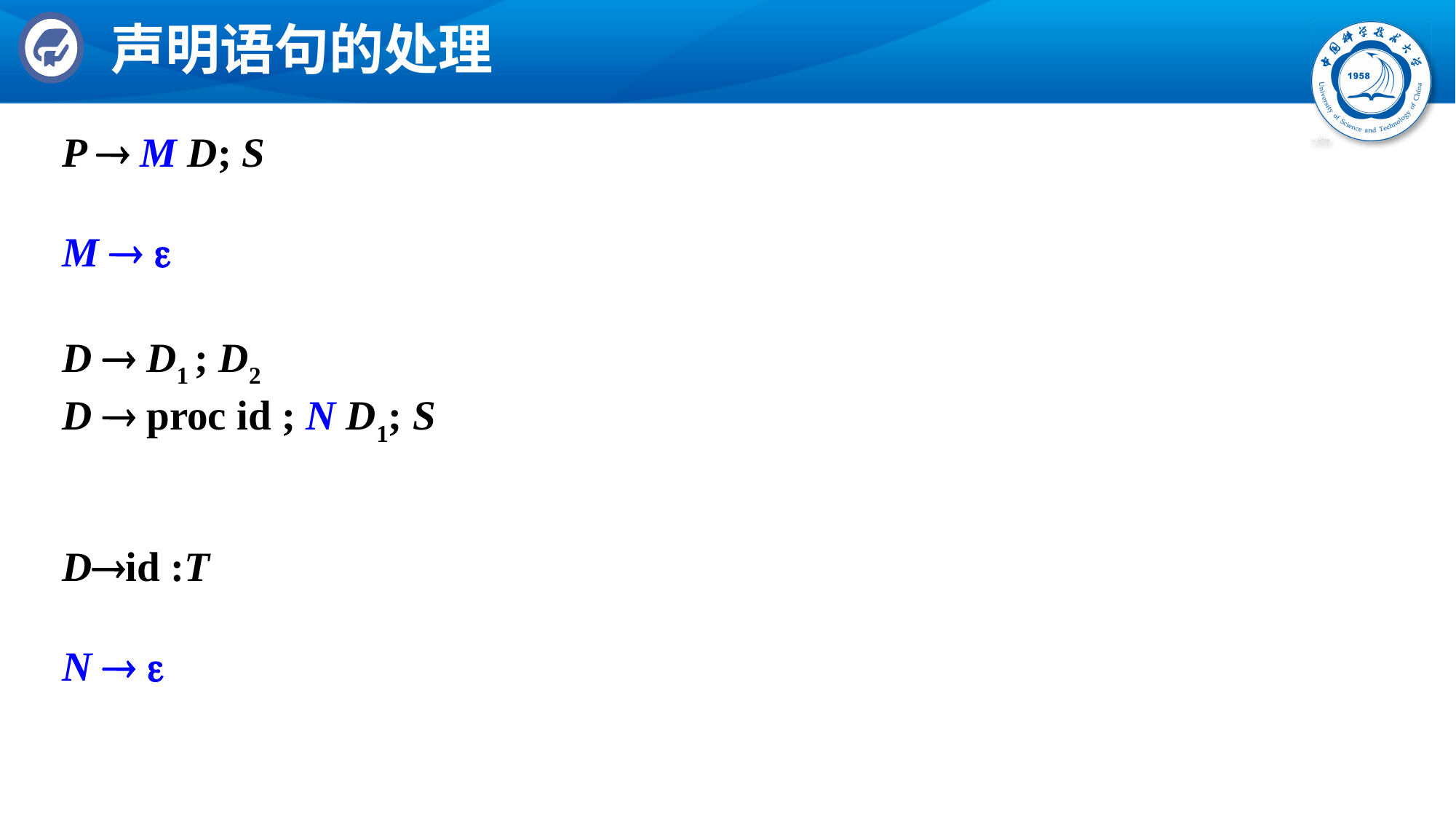

# 声明语句的处理
P → M D; S {addWidth (top (tblptr), top (offset));
			pop(tblptr); pop (offset) }
M → ε 	{t = mkTable (nil);
			push(t, tblprt); push (0, offset) }
D → D1 ; D2
D → proc id ; N D1; S {t = top(tblptr);
		addWidth(t, top(offset) );  pop(tblptr); pop(offset);
		enterProc(top(tblptr), id.lexeme, t) }
D→id :T {enter(top(tblptr), id.lexeme, T.type, top(offset));
		       top(offset) = top(offset) + T.width }
N → ε      {t = mkTable(top(tblptr) );
		       push(t, tblptr); push(0, offset) }